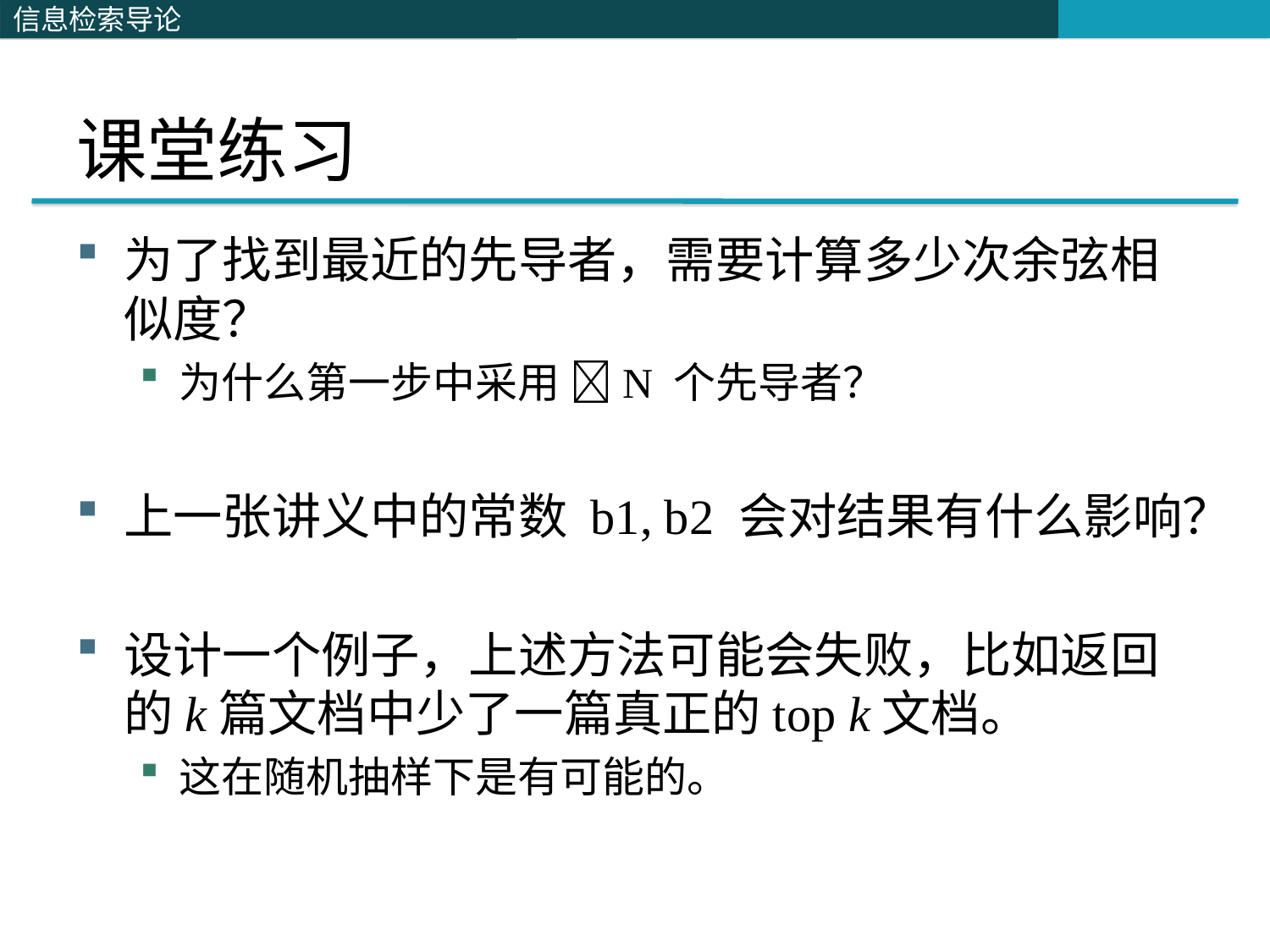

# 课堂练习
为了找到最近的先导者，需要计算多少次余弦相似度？
为什么第一步中采用 √N 个先导者？

上一张讲义中的常数 b1, b2 会对结果有什么影响？

设计一个例子，上述方法可能会失败，比如返回的k篇文档中少了一篇真正的top k文档。
这在随机抽样下是有可能的。